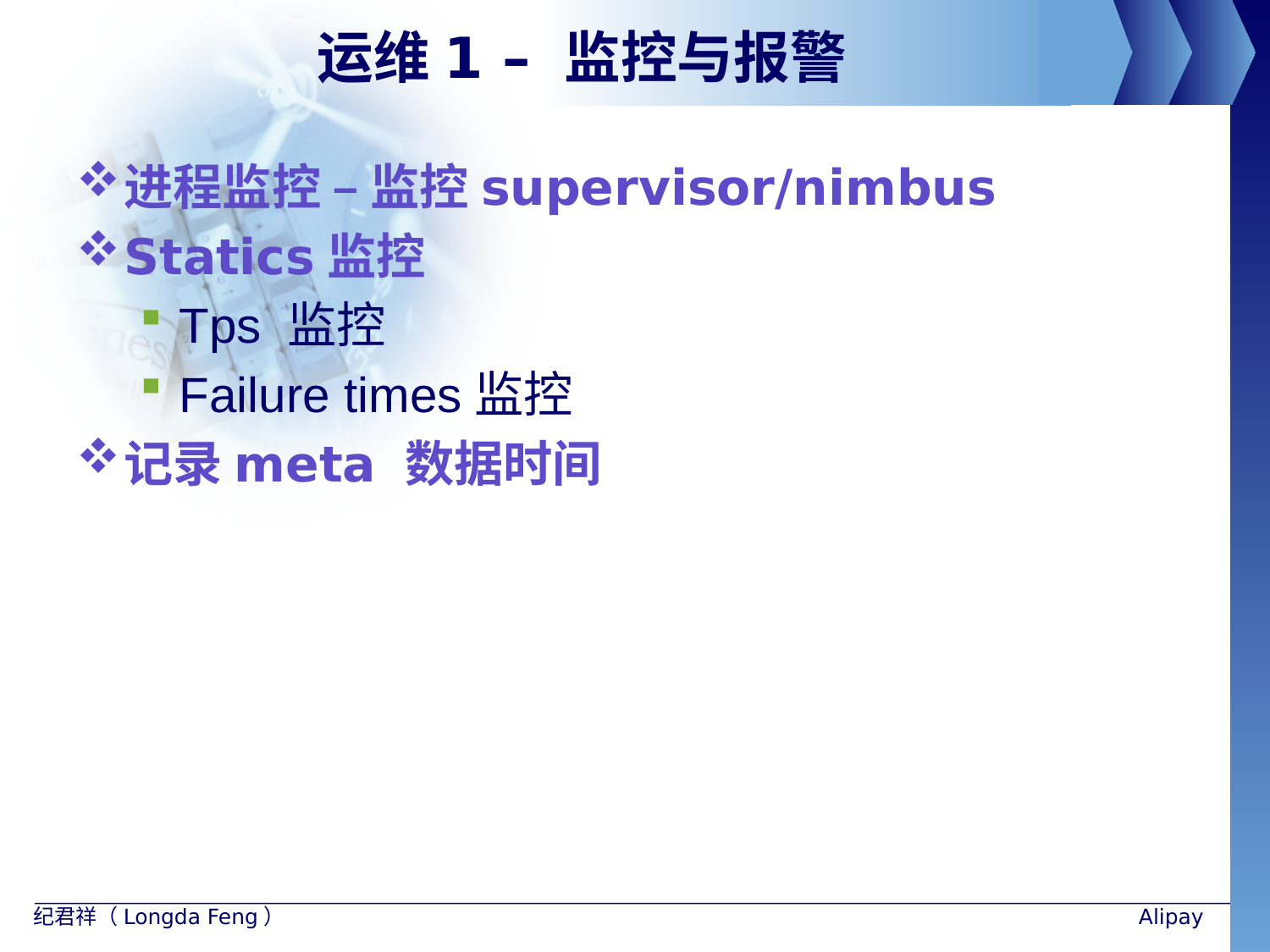

# 运维1 – 监控与报警
进程监控 – 监控supervisor/nimbus
Statics监控
Tps 监控
Failure times监控
记录meta 数据时间
纪君祥（Longda Feng）
Alipay